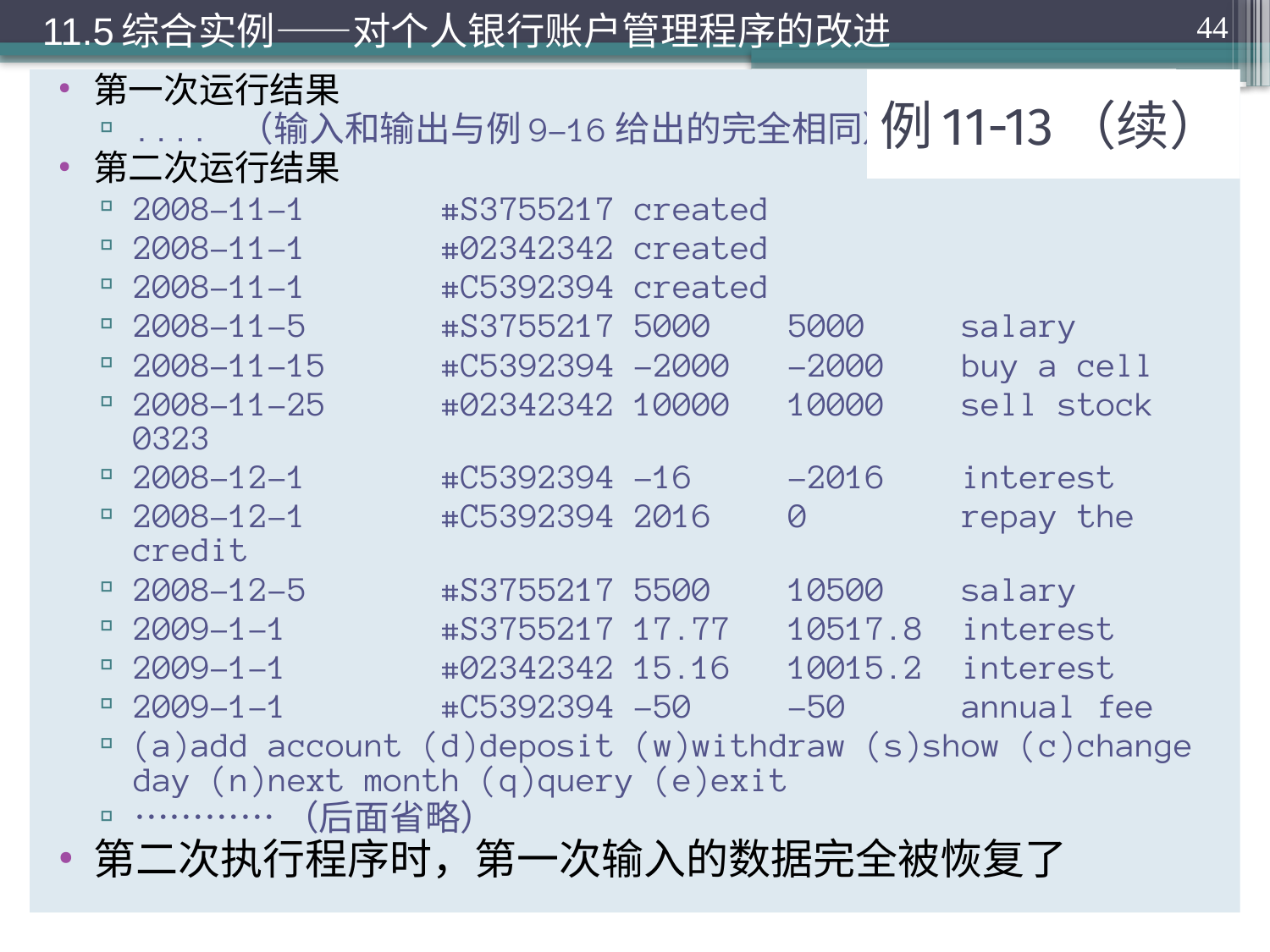

11.5综合实例——对个人银行账户管理程序的改进
44
第一次运行结果
.... （输入和输出与例9-16给出的完全相同）
第二次运行结果
2008-11-1       #S3755217 created
2008-11-1       #02342342 created
2008-11-1       #C5392394 created
2008-11-5       #S3755217 5000    5000     salary
2008-11-15      #C5392394 -2000   -2000    buy a cell
2008-11-25      #02342342 10000   10000    sell stock 0323
2008-12-1       #C5392394 -16     -2016    interest
2008-12-1       #C5392394 2016    0        repay the credit
2008-12-5       #S3755217 5500    10500    salary
2009-1-1        #S3755217 17.77   10517.8  interest
2009-1-1        #02342342 15.16   10015.2  interest
2009-1-1        #C5392394 -50     -50      annual fee
(a)add account (d)deposit (w)withdraw (s)show (c)change day (n)next month (q)query (e)exit
…………（后面省略）
第二次执行程序时，第一次输入的数据完全被恢复了
# 例11-13（续）